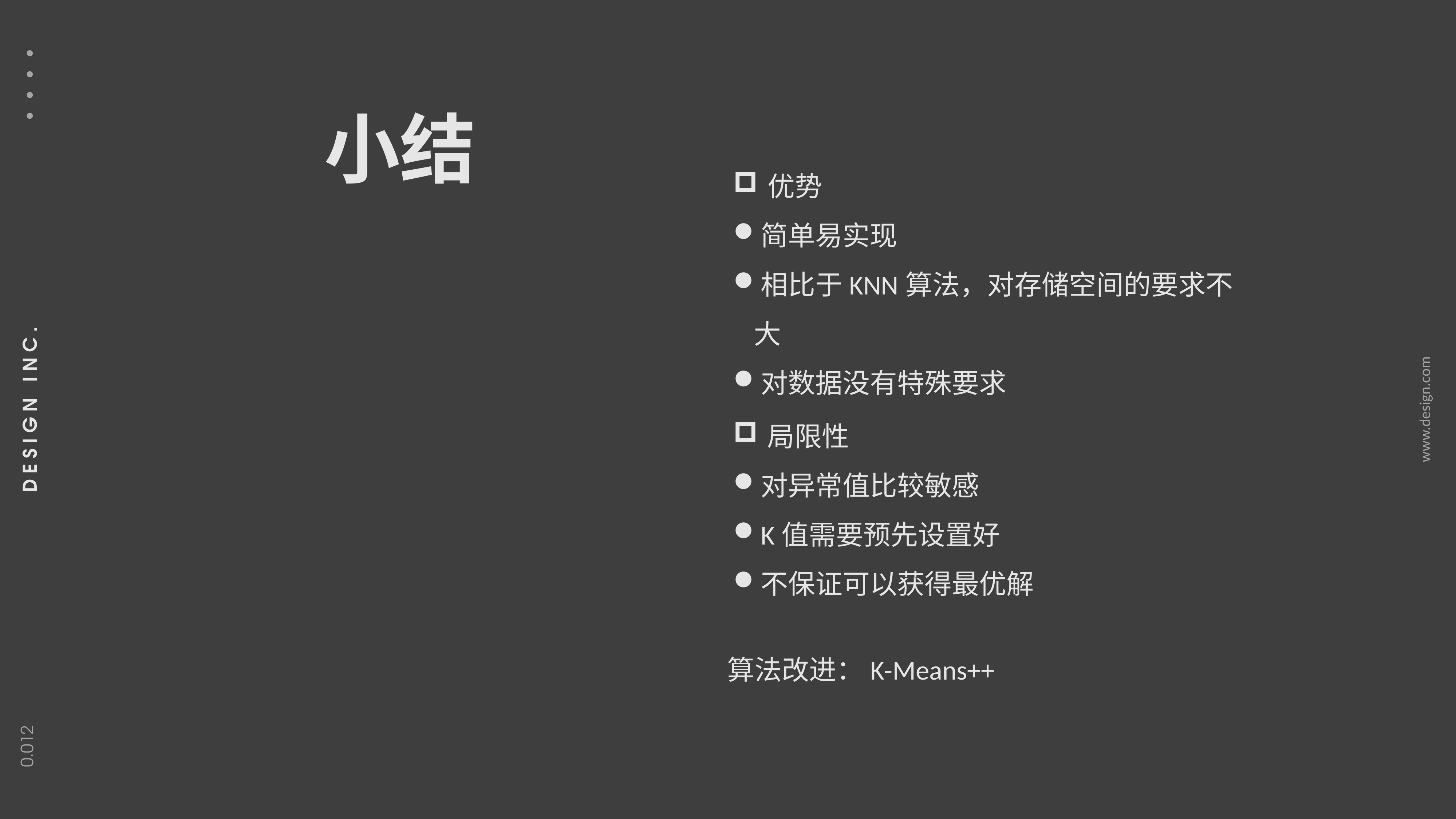

小结
优势
简单易实现
相比于KNN算法，对存储空间的要求不大
对数据没有特殊要求
局限性
对异常值比较敏感
K值需要预先设置好
不保证可以获得最优解
算法改进：K-Means++